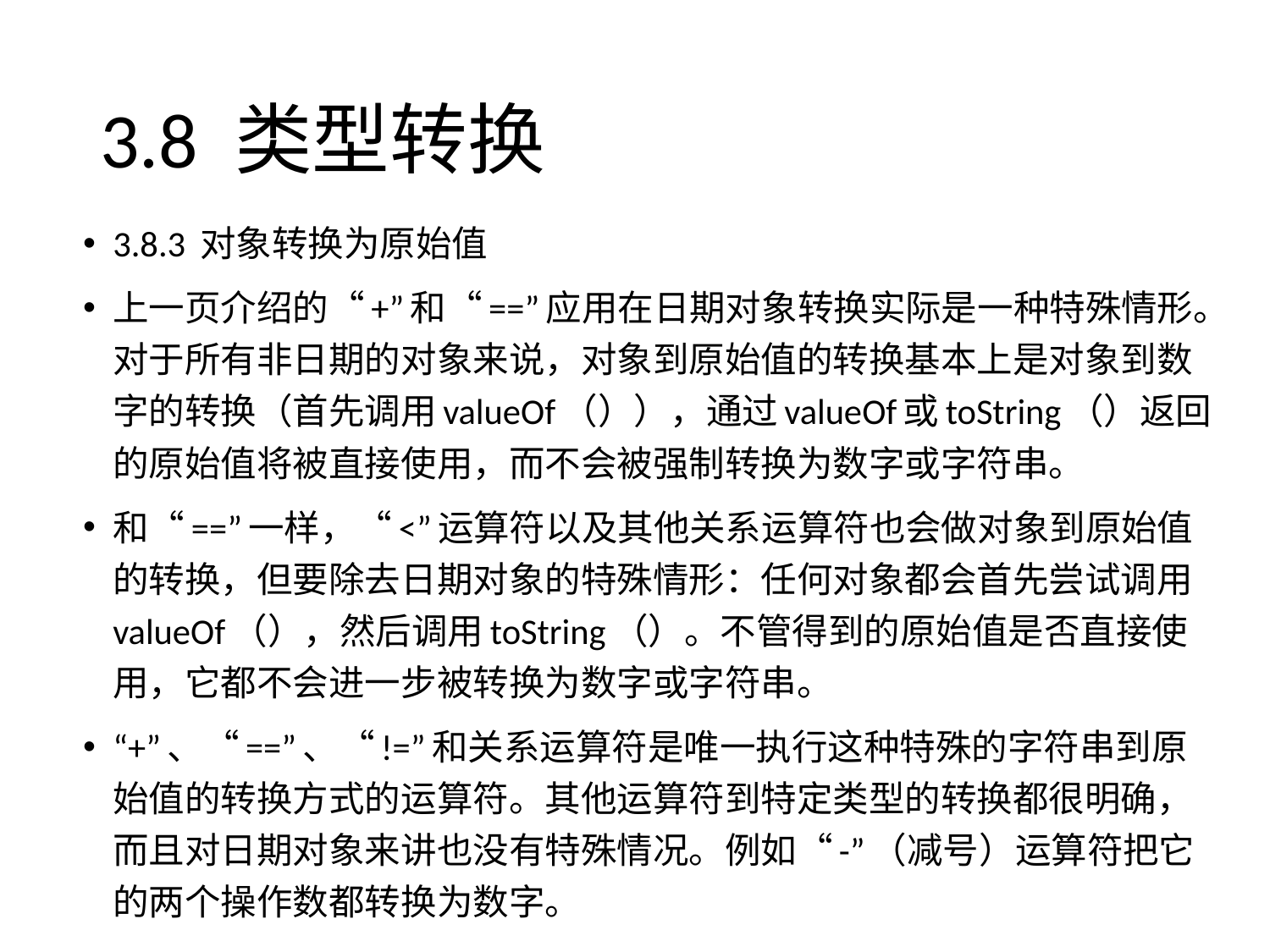

# 3.8 类型转换
3.8.3 对象转换为原始值
上一页介绍的“+”和“==”应用在日期对象转换实际是一种特殊情形。对于所有非日期的对象来说，对象到原始值的转换基本上是对象到数字的转换（首先调用valueOf（）），通过valueOf或toString（）返回的原始值将被直接使用，而不会被强制转换为数字或字符串。
和“==”一样，“<”运算符以及其他关系运算符也会做对象到原始值的转换，但要除去日期对象的特殊情形：任何对象都会首先尝试调用valueOf（），然后调用toString（）。不管得到的原始值是否直接使用，它都不会进一步被转换为数字或字符串。
“+”、“==”、“!=”和关系运算符是唯一执行这种特殊的字符串到原始值的转换方式的运算符。其他运算符到特定类型的转换都很明确，而且对日期对象来讲也没有特殊情况。例如“-”（减号）运算符把它的两个操作数都转换为数字。